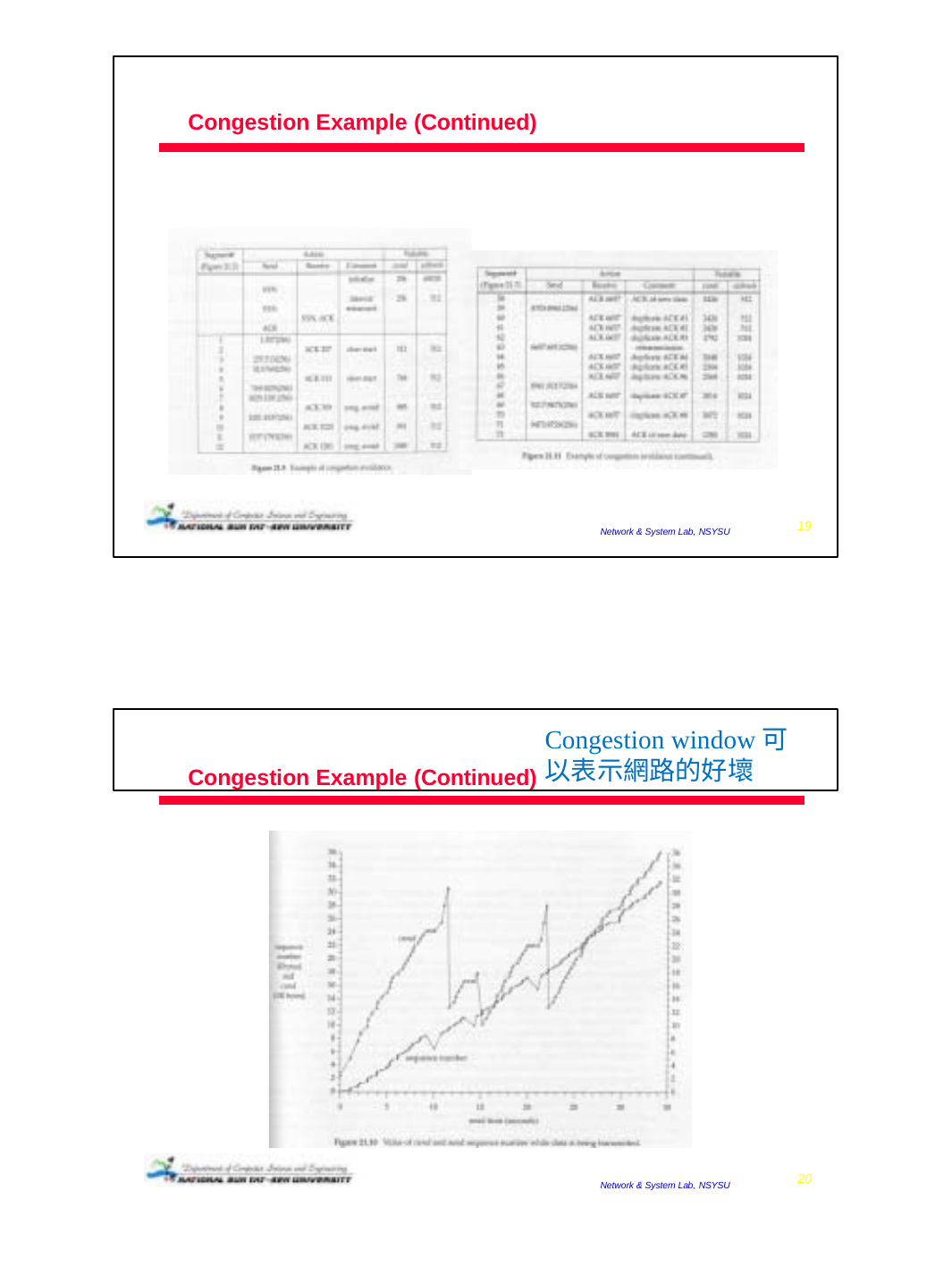

Congestion Example (Continued)

2008/12/24
19
Network & System Lab, NSYSU

Congestion Example (Continued)
Congestion window可以表示網路的好壞

2008/12/24
20
Network & System Lab, NSYSU